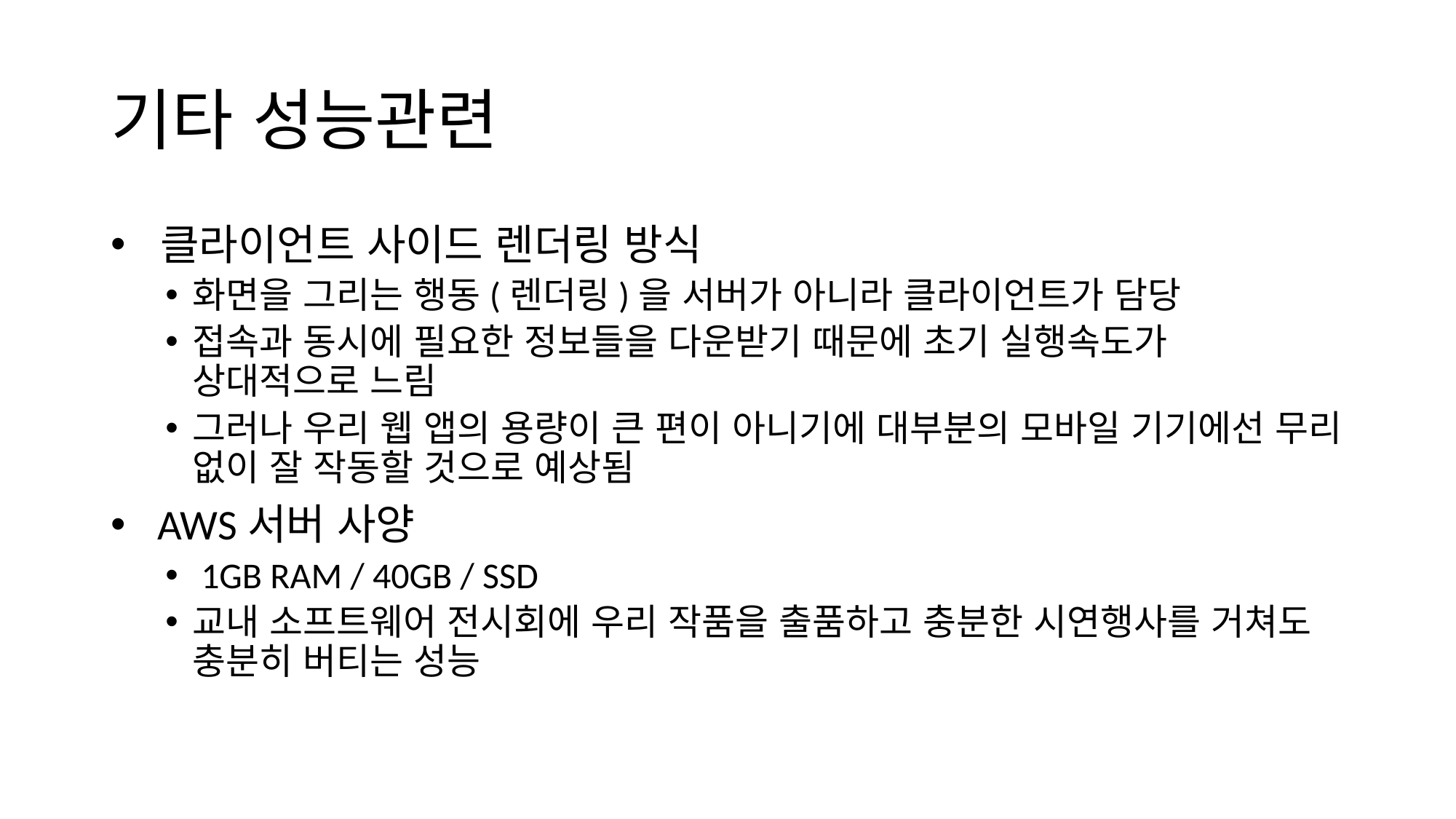

# 기타 성능관련
 클라이언트 사이드 렌더링 방식
화면을 그리는 행동(렌더링)을 서버가 아니라 클라이언트가 담당
접속과 동시에 필요한 정보들을 다운받기 때문에 초기 실행속도가 상대적으로 느림
그러나 우리 웹 앱의 용량이 큰 편이 아니기에 대부분의 모바일 기기에선 무리 없이 잘 작동할 것으로 예상됨
  AWS서버 사양
 1GB RAM / 40GB / SSD
교내 소프트웨어 전시회에 우리 작품을 출품하고 충분한 시연행사를 거쳐도 충분히 버티는 성능